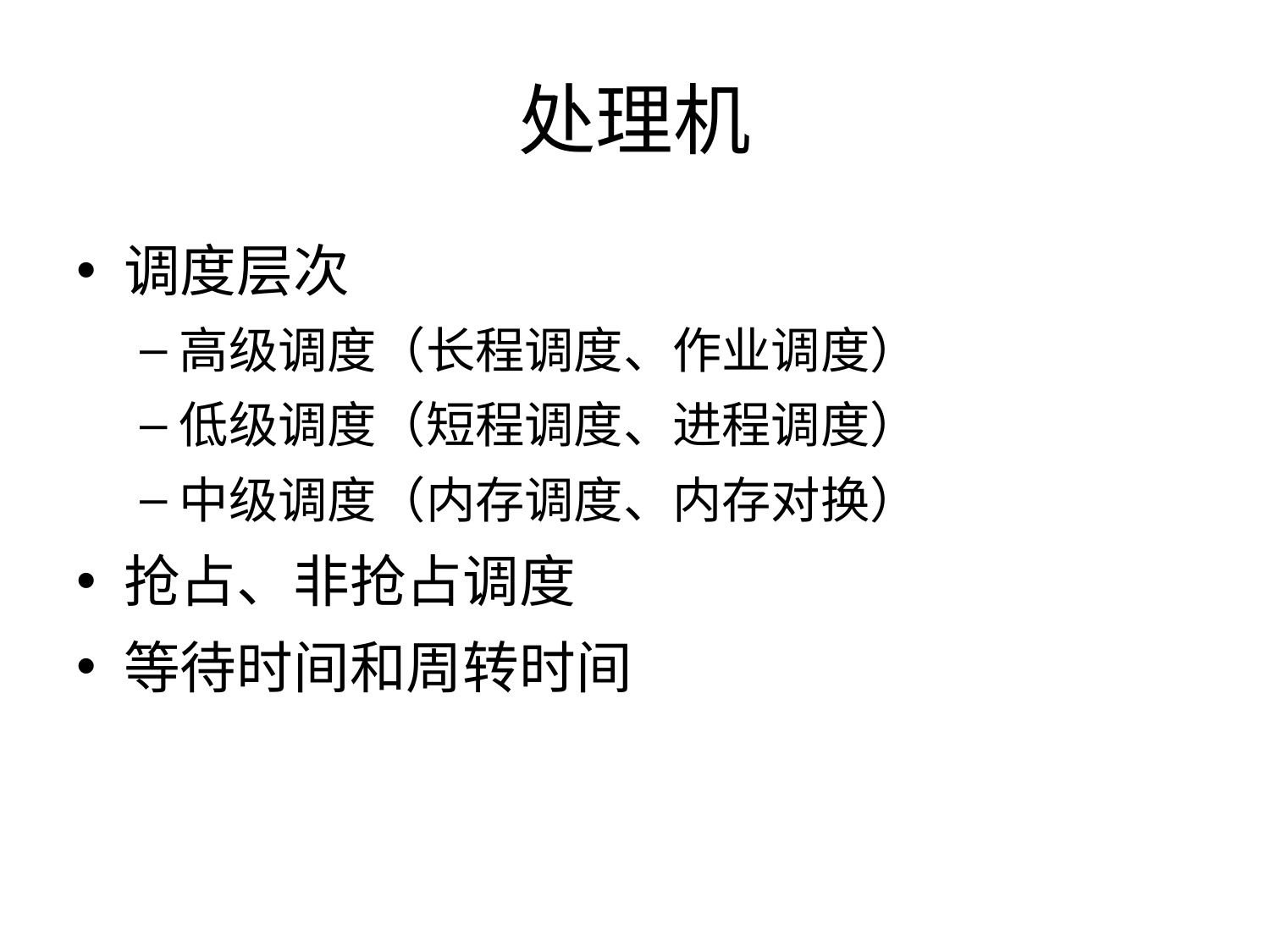

# 处理机
调度层次
高级调度（长程调度、作业调度）
低级调度（短程调度、进程调度）
中级调度（内存调度、内存对换）
抢占、非抢占调度
等待时间和周转时间